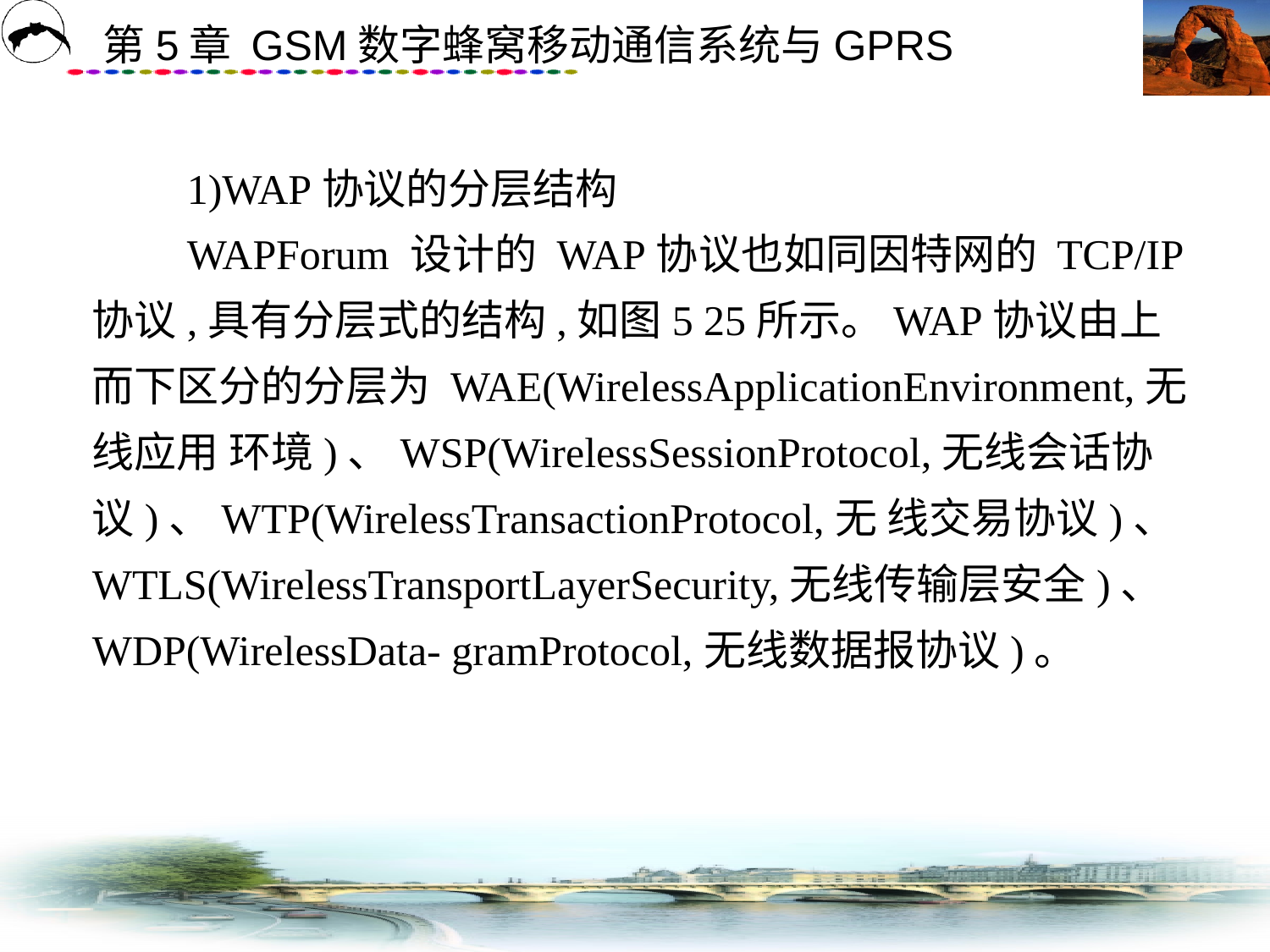

# 1)WAP协议的分层结构 　　WAPForum 设计的 WAP协议也如同因特网的 TCP/IP协议,具有分层式的结构,如图5 25所示。WAP协议由上而下区分的分层为 WAE(WirelessApplicationEnvironment,无线应用 环境)、WSP(WirelessSessionProtocol,无线会话协议)、WTP(WirelessTransactionProtocol,无 线交易协议)、WTLS(WirelessTransportLayerSecurity,无线传输层安全)、WDP(WirelessData- gramProtocol,无线数据报协议)。